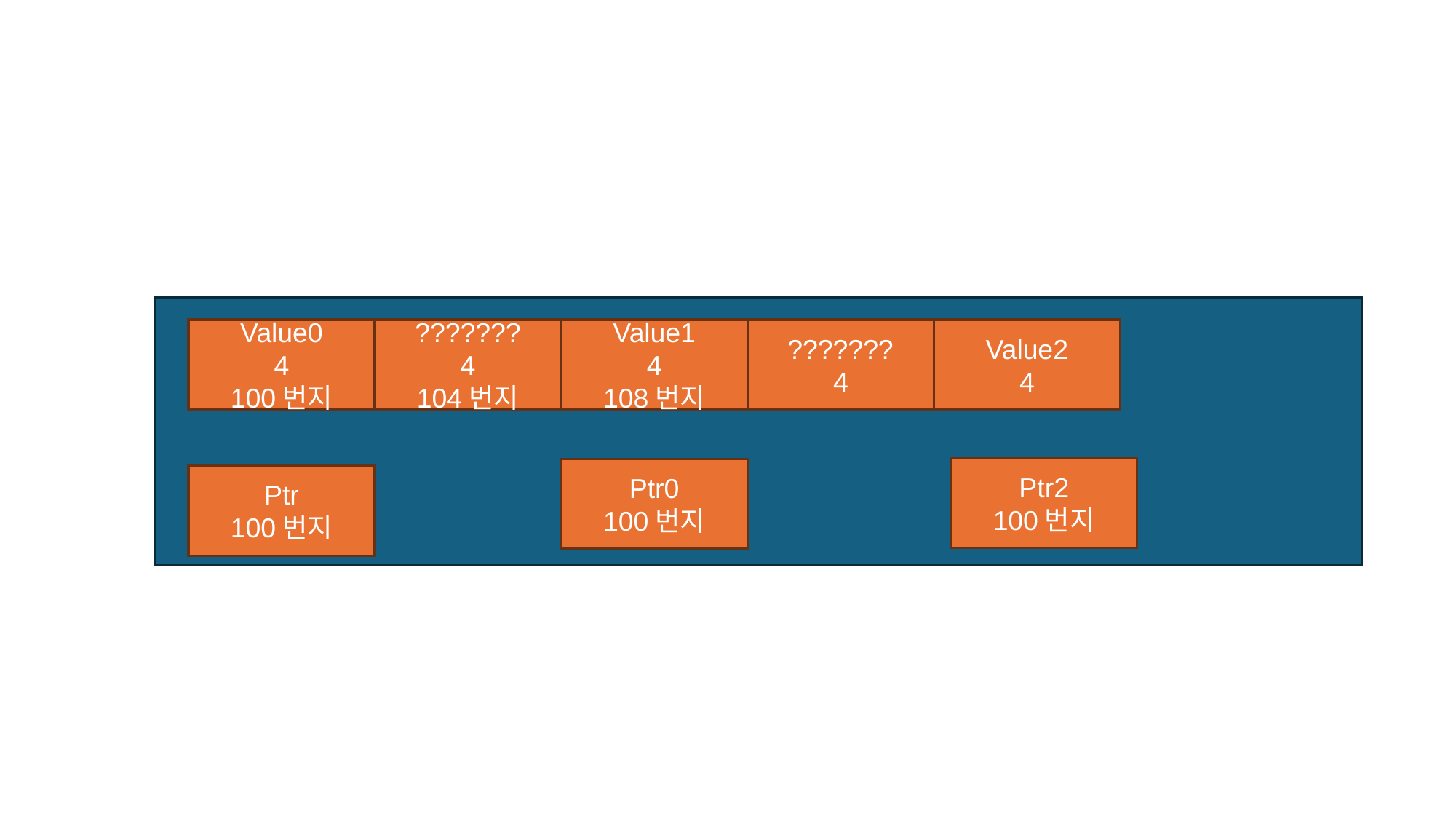

Value0
4
100번지
???????
4
104번지
Value1
4
108번지
???????
4
Value2
4
Ptr2
100번지
Ptr0
100번지
Ptr
100번지